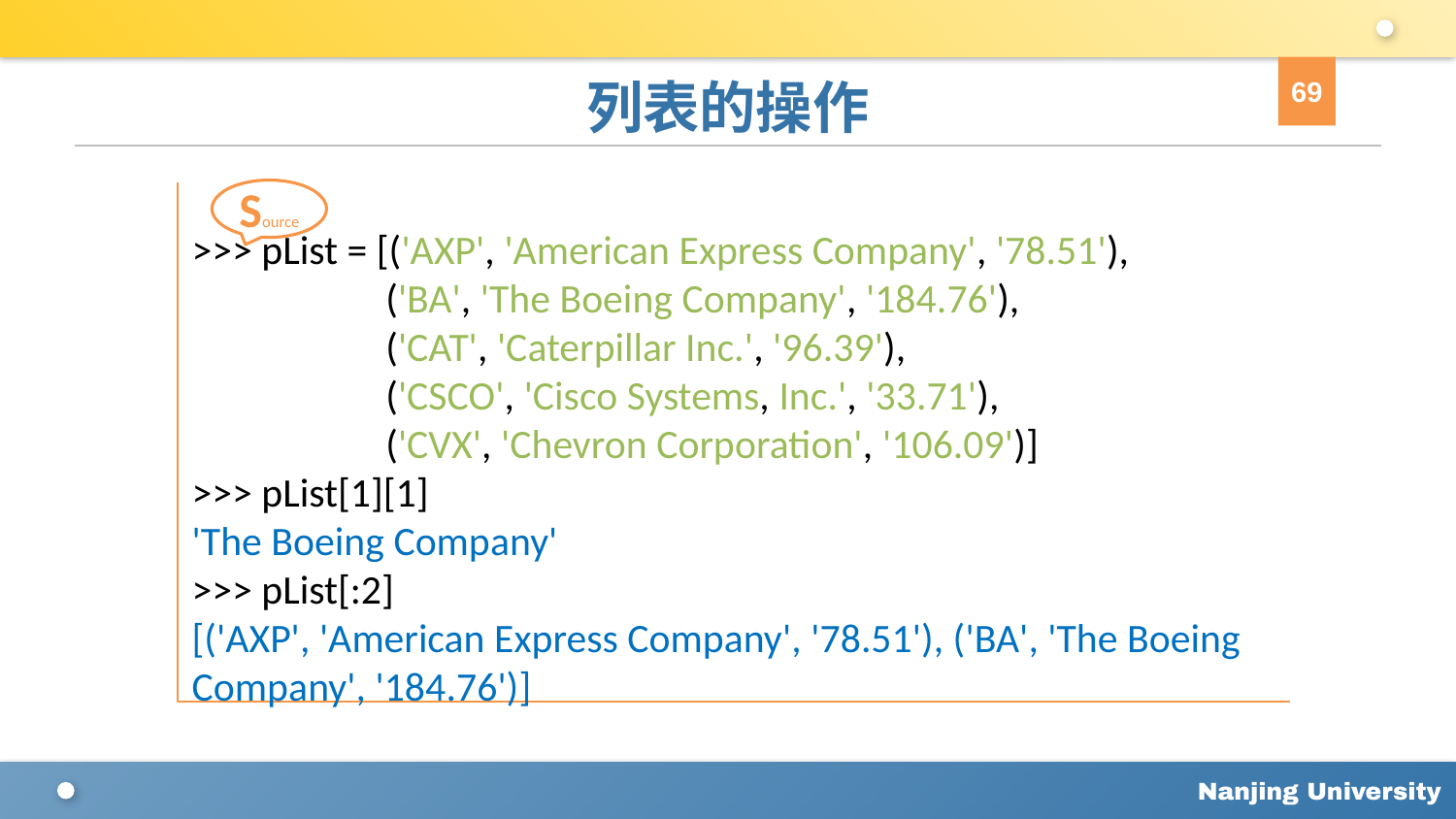

69
# 列表的操作
Source

>>> pList = [('AXP', 'American Express Company', '78.51'),
                     ('BA', 'The Boeing Company', '184.76'),
                     ('CAT', 'Caterpillar Inc.', '96.39'),
                     ('CSCO', 'Cisco Systems, Inc.', '33.71'),
                     ('CVX', 'Chevron Corporation', '106.09')]
>>> pList[1][1]
'The Boeing Company'
>>> pList[:2]
[('AXP', 'American Express Company', '78.51'), ('BA', 'The Boeing Company', '184.76')]